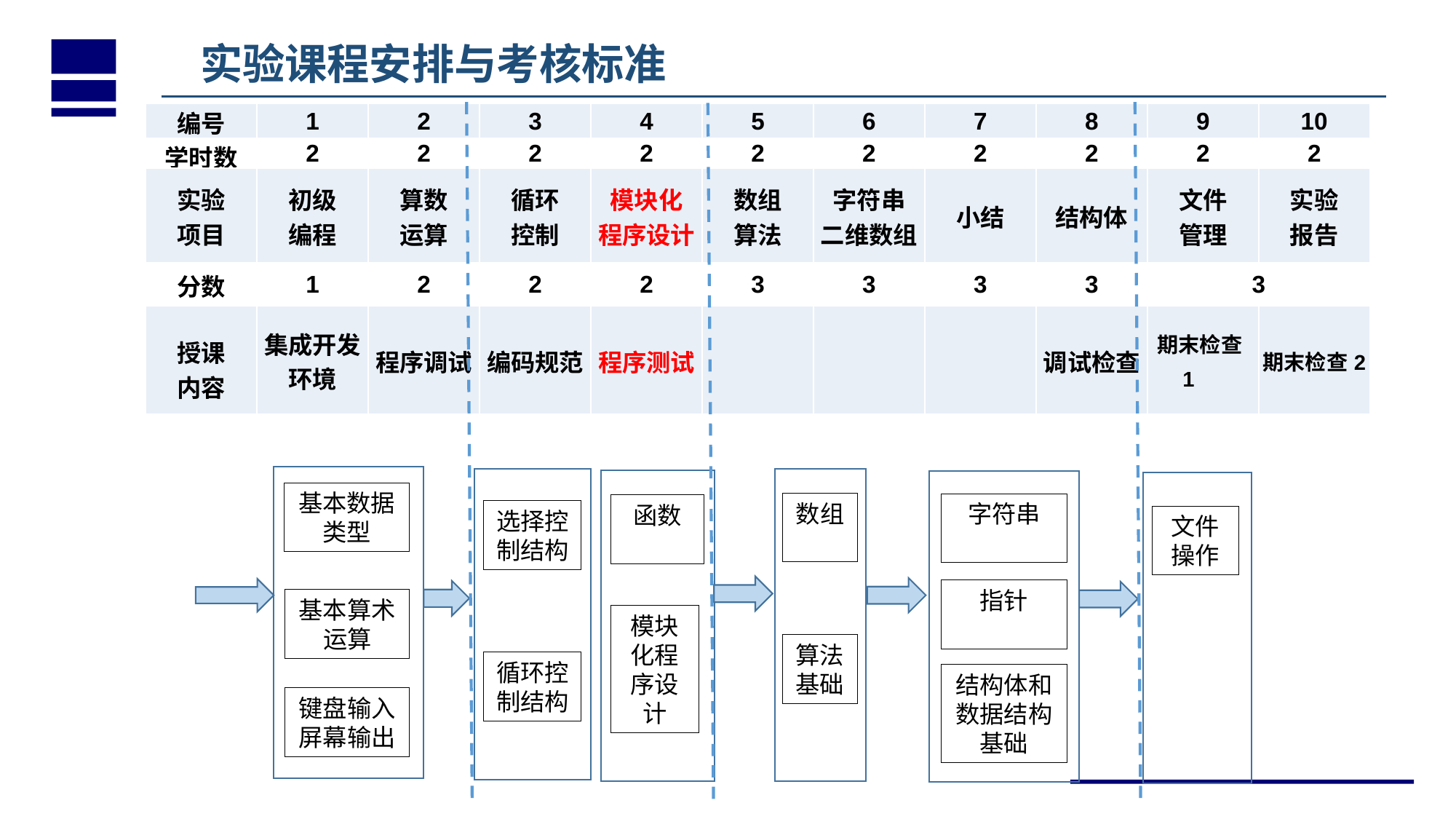

实验课程安排与考核标准
| 编号 | 1 | 2 | 3 | 4 | 5 | 6 | 7 | 8 | 9 | 10 |
| --- | --- | --- | --- | --- | --- | --- | --- | --- | --- | --- |
| 学时数 | 2 | 2 | 2 | 2 | 2 | 2 | 2 | 2 | 2 | 2 |
| 实验 项目 | 初级 编程 | 算数 运算 | 循环 控制 | 模块化 程序设计 | 数组 算法 | 字符串 二维数组 | 小结 | 结构体 | 文件 管理 | 实验 报告 |
| 分数 | 1 | 2 | 2 | 2 | 3 | 3 | 3 | 3 | 3 |  |
| 授课 内容 | 集成开发环境 | 程序调试 | 编码规范 | 程序测试 |  |  |  | 调试检查 | 期末检查1 | 期末检查2 |

基本数据
类型
基本算术运算
键盘输入
屏幕输出

选择控制结构
循环控制结构

数组

算法
基础

函数

模块化程序设计

字符串

指针

结构体和数据结构基础

文件
操作